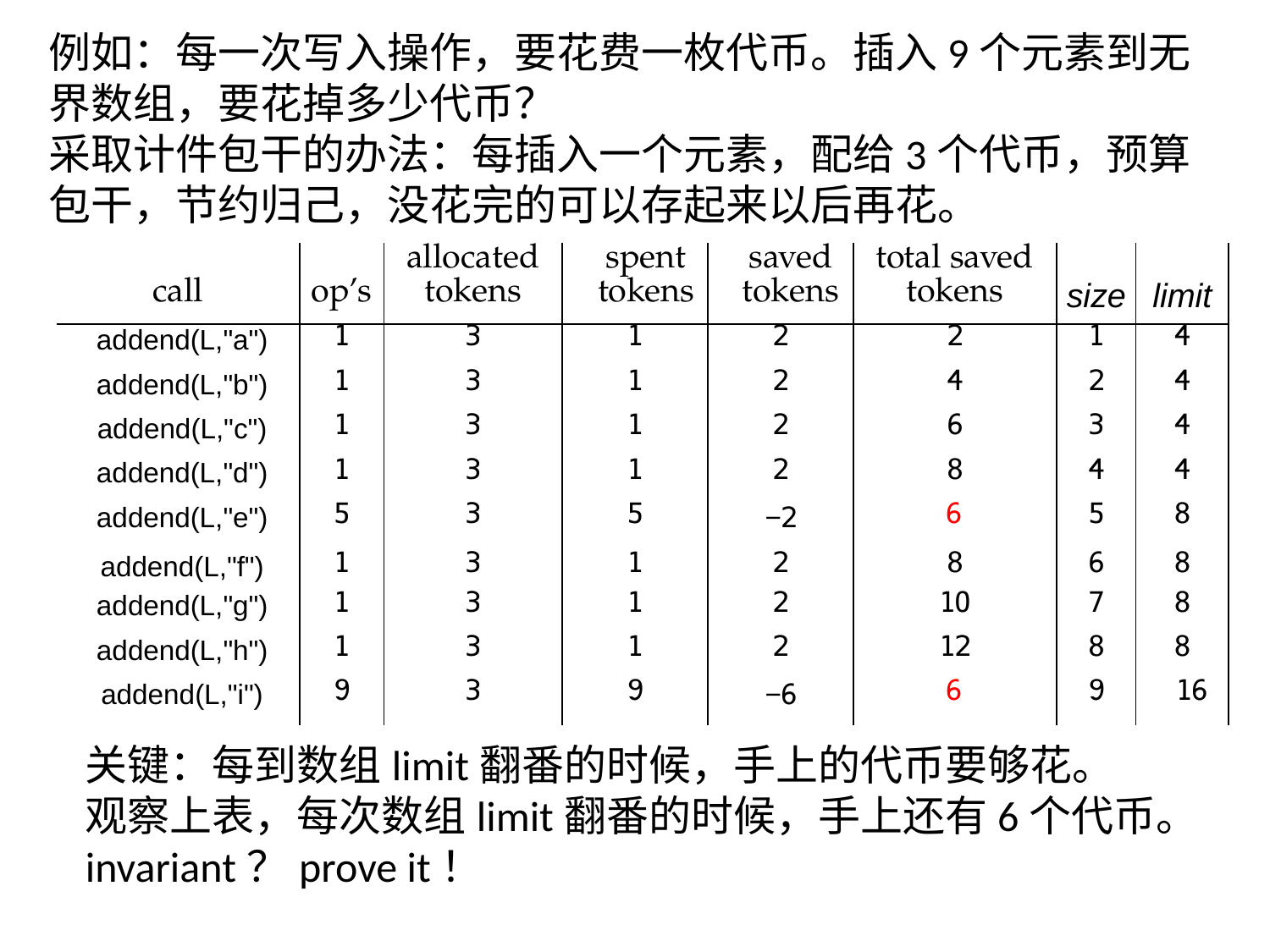

例如：每一次写入操作，要花费一枚代币。插入9个元素到无界数组，要花掉多少代币？
采取计件包干的办法：每插入一个元素，配给3个代币，预算包干，节约归己，没花完的可以存起来以后再花。
| call | op’s | allocated tokens | spent tokens | saved tokens | total saved tokens | size | limit |
| --- | --- | --- | --- | --- | --- | --- | --- |
| addend(L,"a") | 1 | 3 | 1 | 2 | 2 | 1 | 4 |
| addend(L,"b") | 1 | 3 | 1 | 2 | 4 | 2 | 4 |
| addend(L,"c") | 1 | 3 | 1 | 2 | 6 | 3 | 4 |
| addend(L,"d") | 1 | 3 | 1 | 2 | 8 | 4 | 4 |
| addend(L,"e") | 5 | 3 | 5 | −2 | 6 | 5 | 8 |
| addend(L,"f") | 1 | 3 | 1 | 2 | 8 | 6 | 8 |
| addend(L,"g") | 1 | 3 | 1 | 2 | 10 | 7 | 8 |
| addend(L,"h") | 1 | 3 | 1 | 2 | 12 | 8 | 8 |
| addend(L,"i") | 9 | 3 | 9 | −6 | 6 | 9 | 16 |
关键：每到数组limit翻番的时候，手上的代币要够花。
观察上表，每次数组limit翻番的时候，手上还有6个代币。
invariant？prove it！